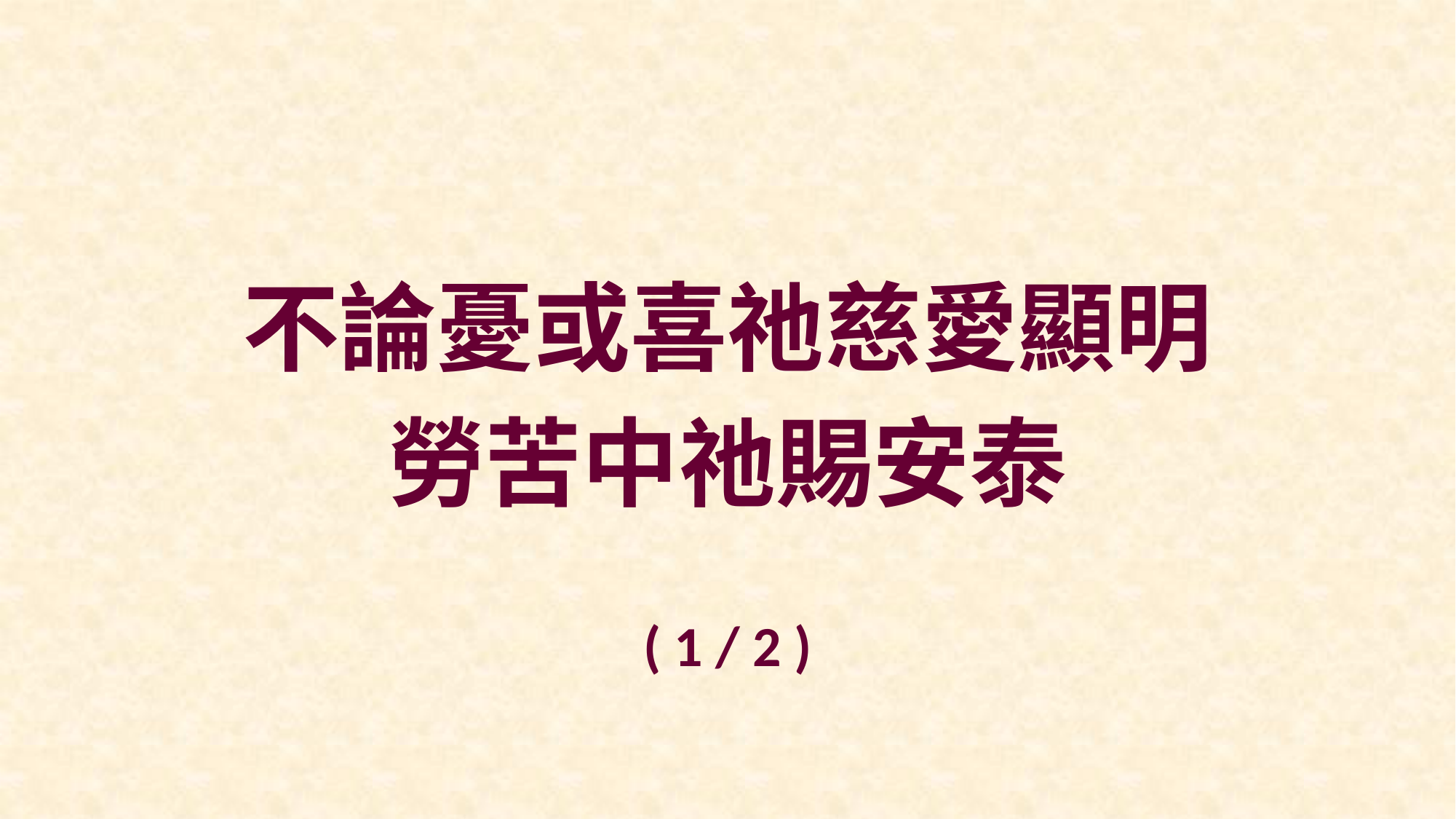

不論憂或喜祂慈愛顯明
勞苦中祂賜安泰
( 1 / 2 )